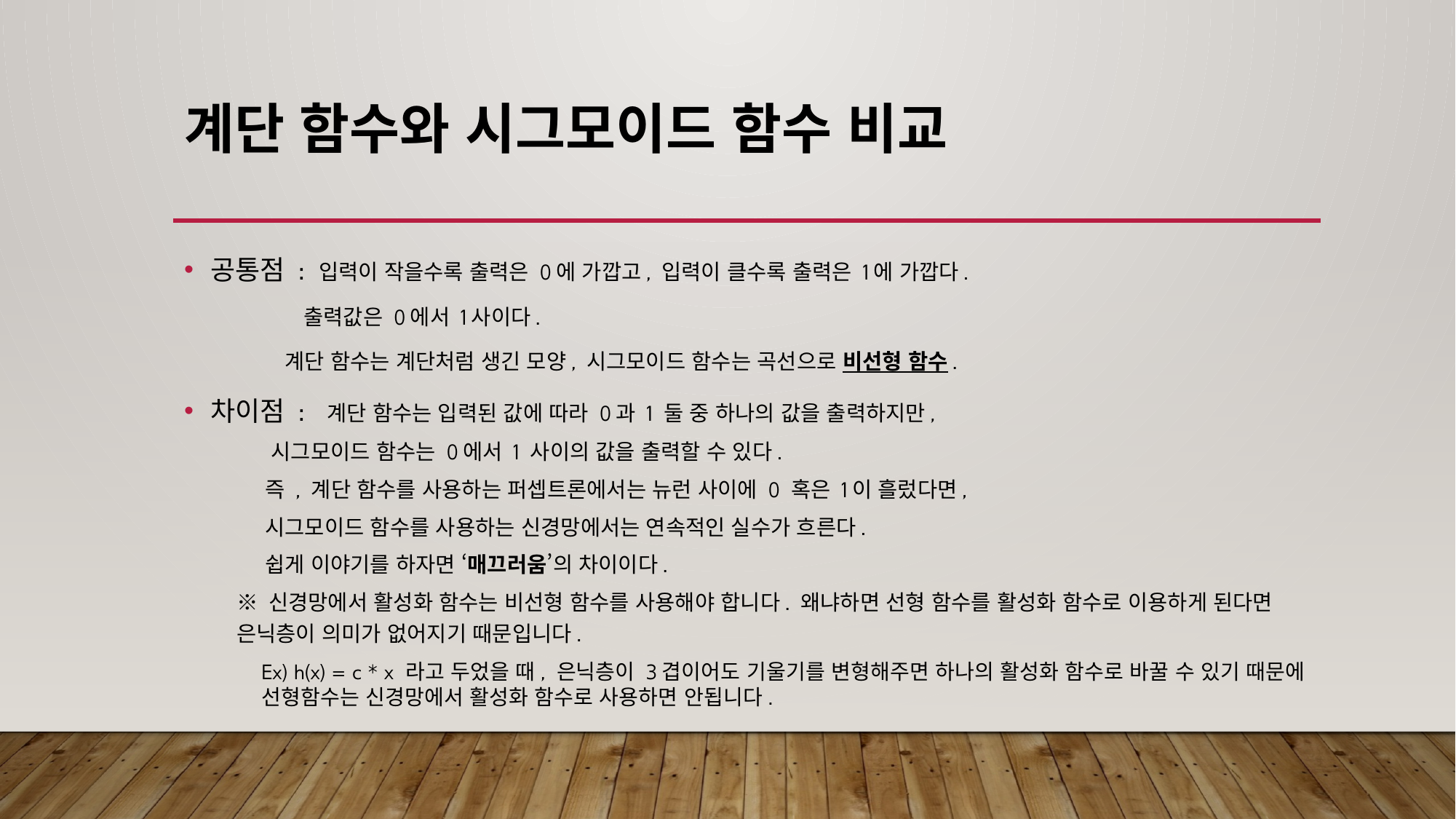

# 계단 함수와 시그모이드 함수 비교
공통점 : 입력이 작을수록 출력은 0에 가깝고, 입력이 클수록 출력은 1에 가깝다.
	   출력값은 0에서 1사이다.
                계단 함수는 계단처럼 생긴 모양, 시그모이드 함수는 곡선으로 비선형 함수.
차이점 :  계단 함수는 입력된 값에 따라 0과 1 둘 중 하나의 값을 출력하지만,
	     시그모이드 함수는 0에서 1 사이의 값을 출력할 수 있다.
	    즉 , 계단 함수를 사용하는 퍼셉트론에서는 뉴런 사이에 0 혹은 1이 흘렀다면,
	    시그모이드 함수를 사용하는 신경망에서는 연속적인 실수가 흐른다.
	    쉽게 이야기를 하자면 ‘매끄러움’의 차이이다.
※ 신경망에서 활성화 함수는 비선형 함수를 사용해야 합니다. 왜냐하면 선형 함수를 활성화 함수로 이용하게 된다면 은닉층이 의미가 없어지기 때문입니다.

Ex) h(x) = c * x 라고 두었을 때, 은닉층이 3겹이어도 기울기를 변형해주면 하나의 활성화 함수로 바꿀 수 있기 때문에
선형함수는 신경망에서 활성화 함수로 사용하면 안됩니다.